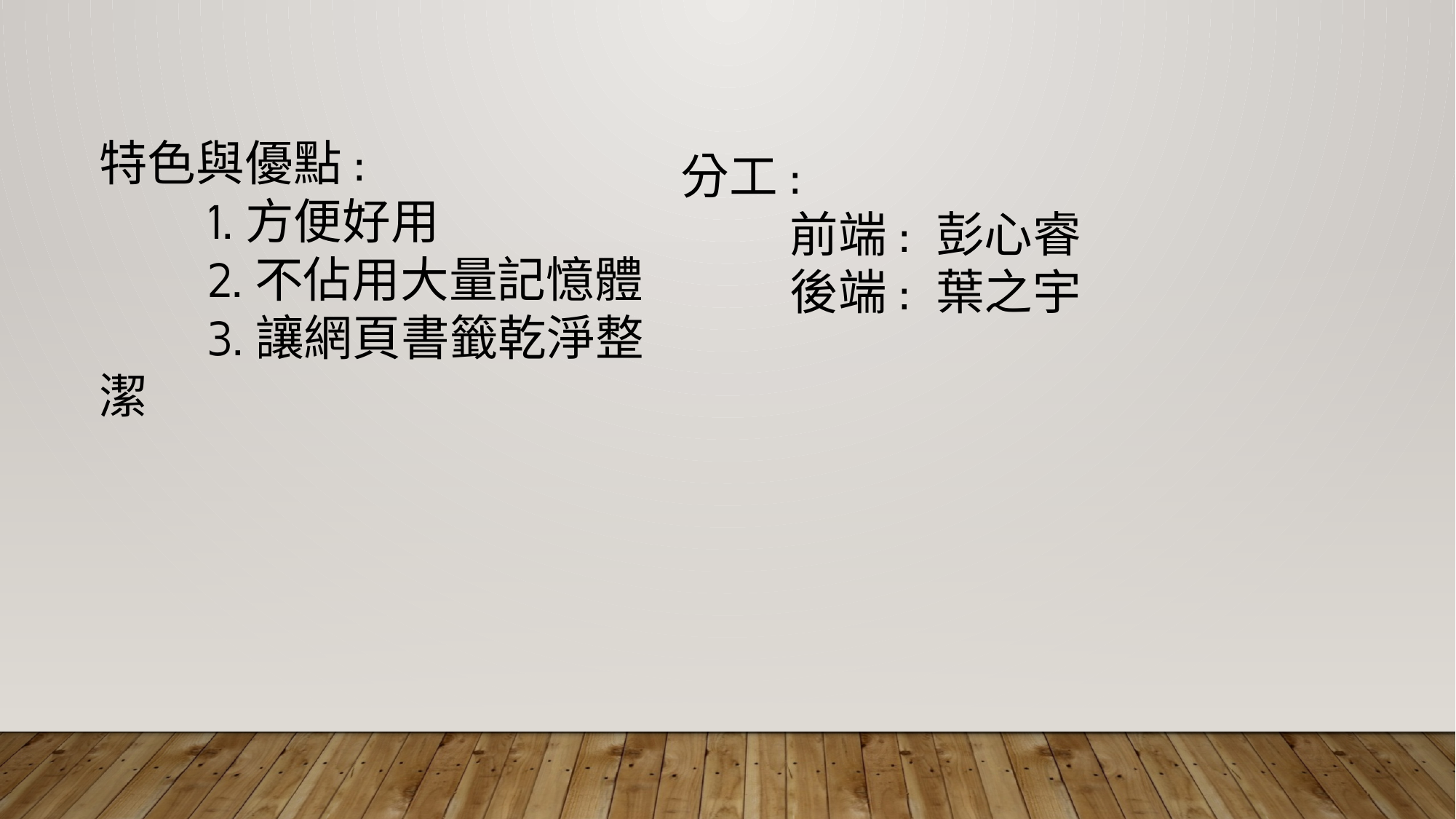

特色與優點:
	1.方便好用
	2.不佔用大量記憶體
	3.讓網頁書籤乾淨整潔
分工:
	前端: 彭心睿
	後端: 葉之宇